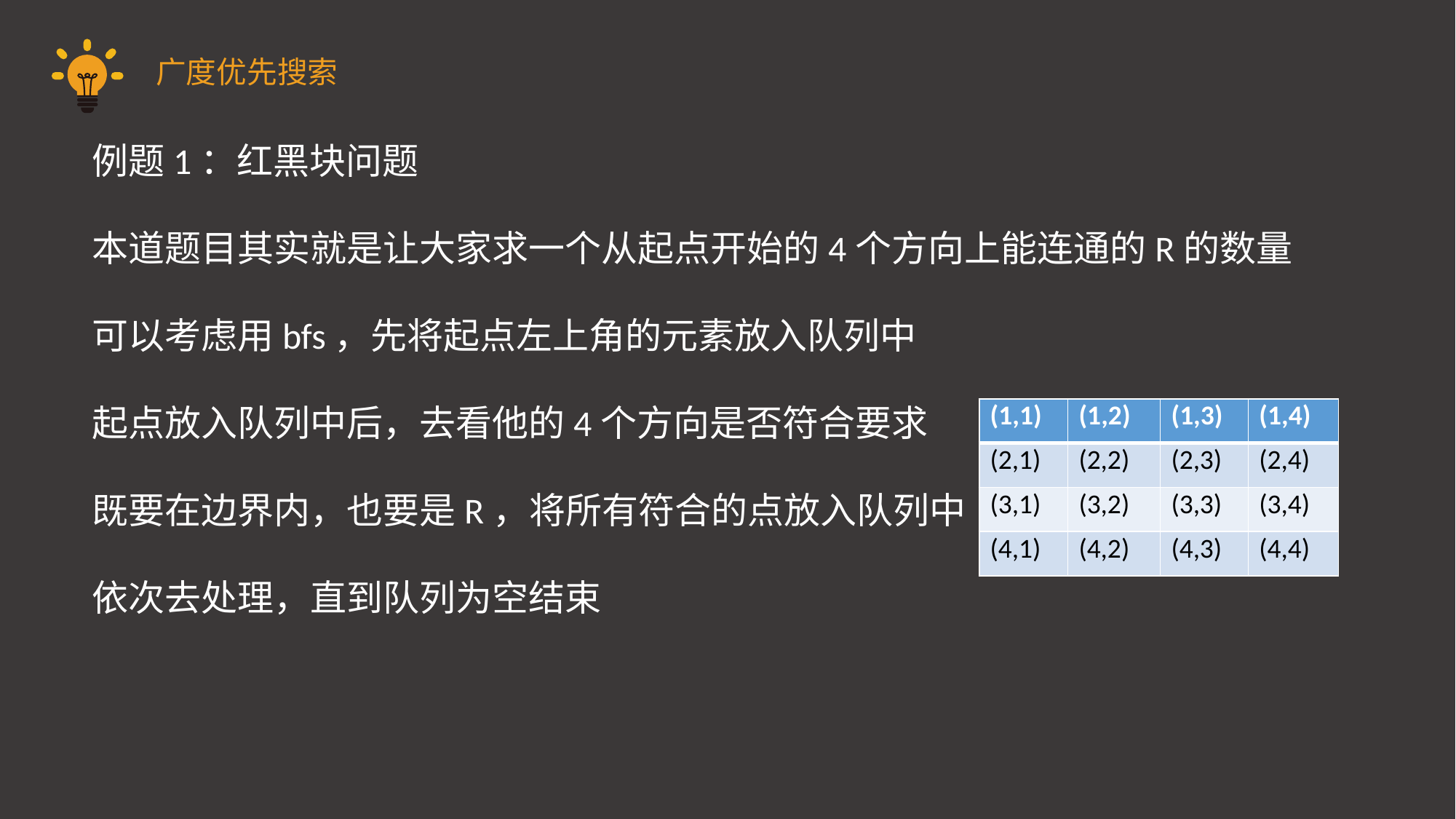

广度优先搜索
例题1：红黑块问题

本道题目其实就是让大家求一个从起点开始的4个方向上能连通的R的数量

可以考虑用bfs，先将起点左上角的元素放入队列中

起点放入队列中后，去看他的4个方向是否符合要求

既要在边界内，也要是R，将所有符合的点放入队列中

依次去处理，直到队列为空结束
| (1,1) | (1,2) | (1,3) | (1,4) |
| --- | --- | --- | --- |
| (2,1) | (2,2) | (2,3) | (2,4) |
| (3,1) | (3,2) | (3,3) | (3,4) |
| (4,1) | (4,2) | (4,3) | (4,4) |